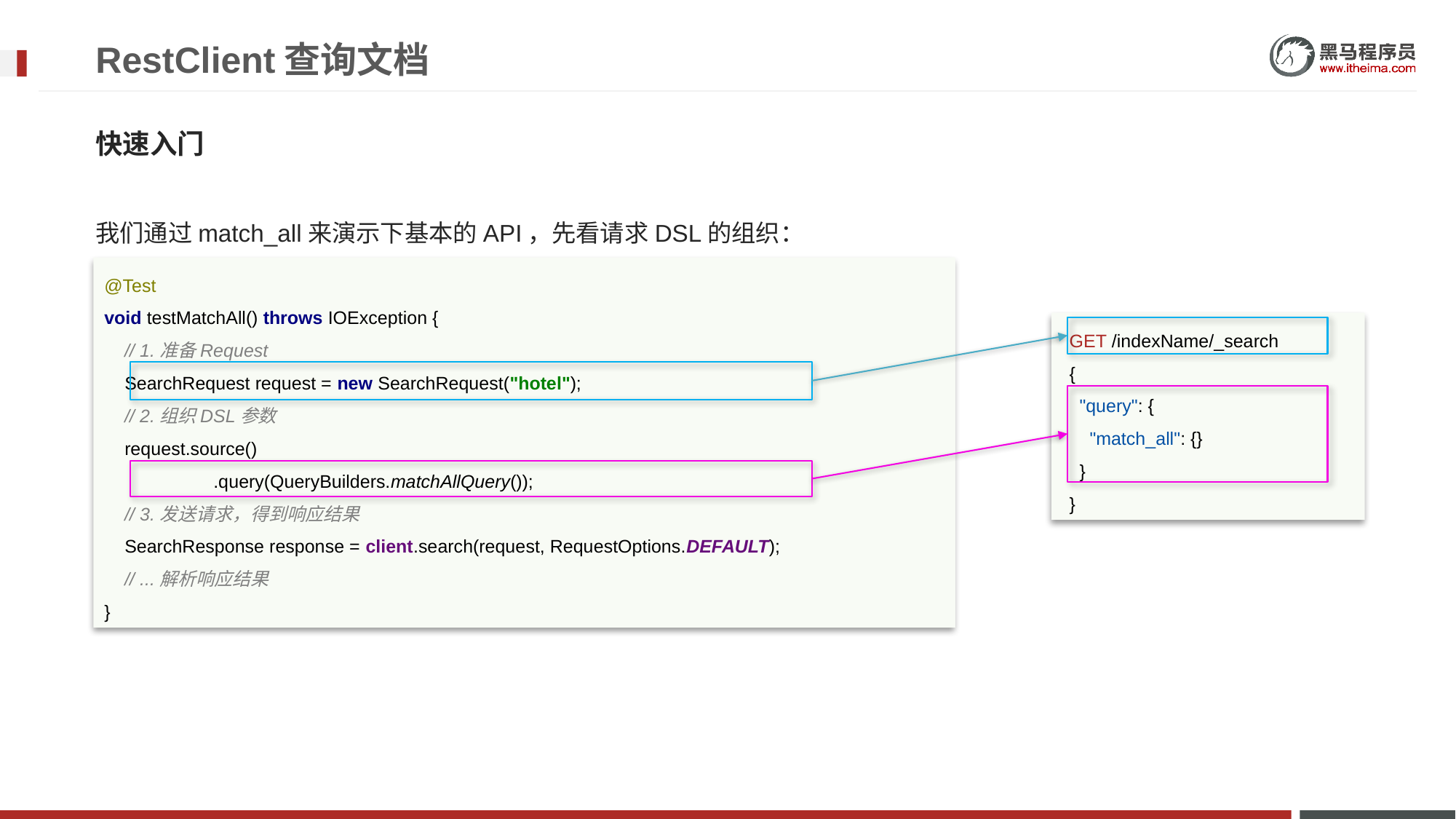

# RestClient查询文档
快速入门
我们通过match_all来演示下基本的API，先看请求DSL的组织：
@Test
void testMatchAll() throws IOException {
    // 1.准备Request
    SearchRequest request = new SearchRequest("hotel");
    // 2.组织DSL参数
    request.source()
	.query(QueryBuilders.matchAllQuery());
    // 3.发送请求，得到响应结果
    SearchResponse response = client.search(request, RequestOptions.DEFAULT);
    // ...解析响应结果
}
GET /indexName/_search
{
  "query": {
    "match_all": {}
  }
}